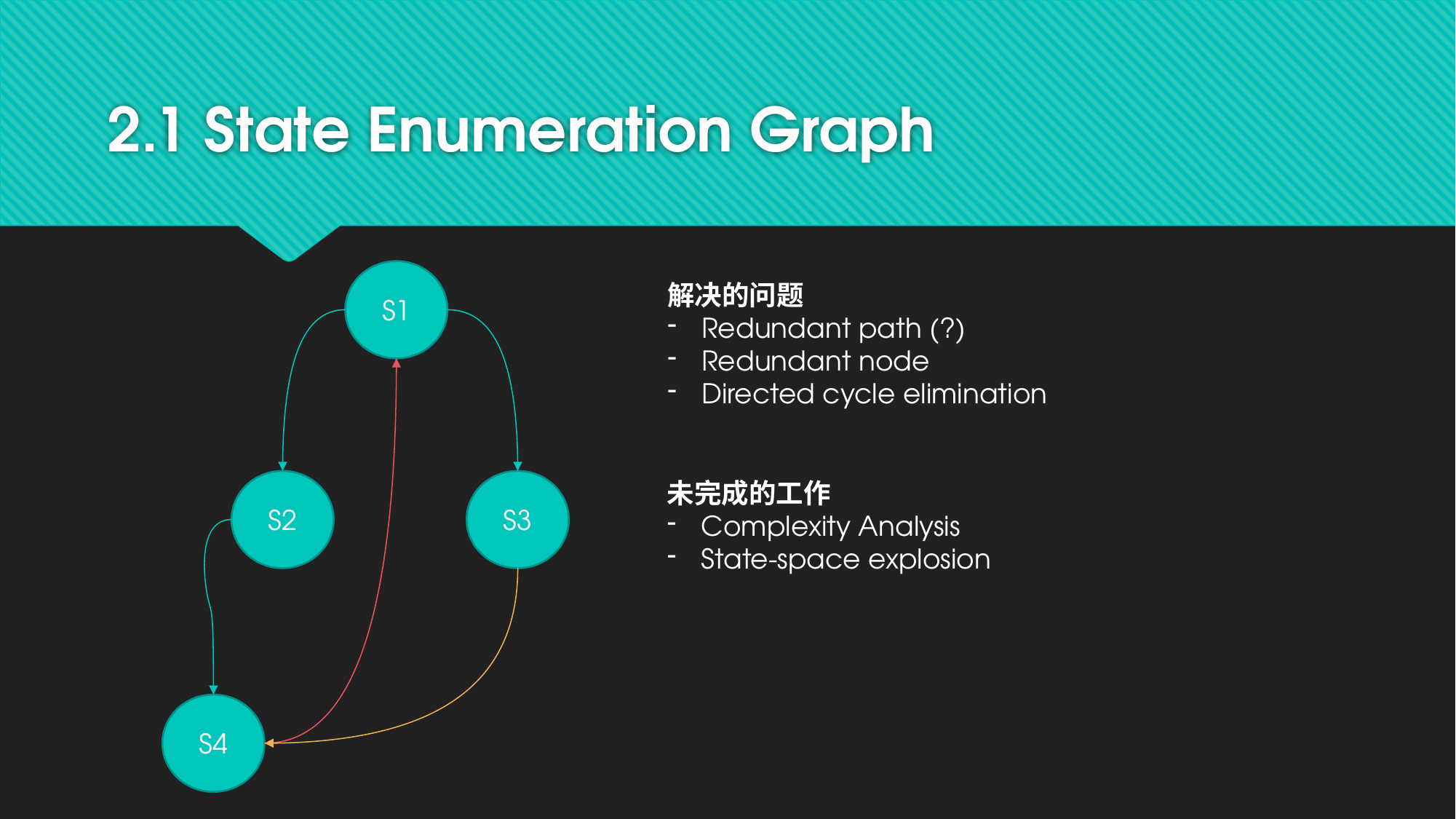

# 2.1 State Enumeration Graph
S1
解决的问题
Redundant path (?)
Redundant node
Directed cycle elimination
S2
未完成的工作
Complexity Analysis
State-space explosion

S3
S4